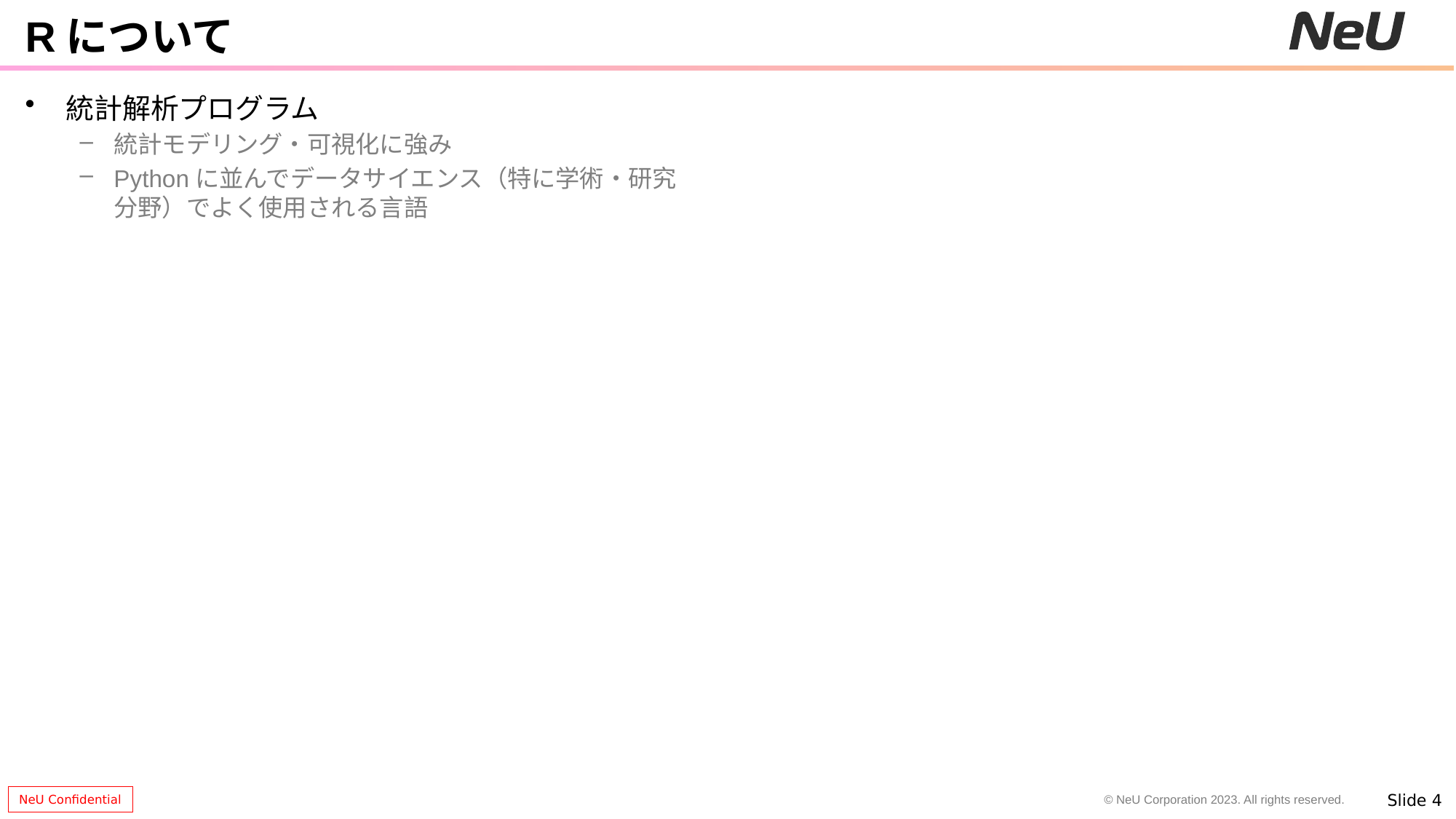

# Rについて
統計解析プログラム
統計モデリング・可視化に強み
Pythonに並んでデータサイエンス（特に学術・研究分野）でよく使用される言語